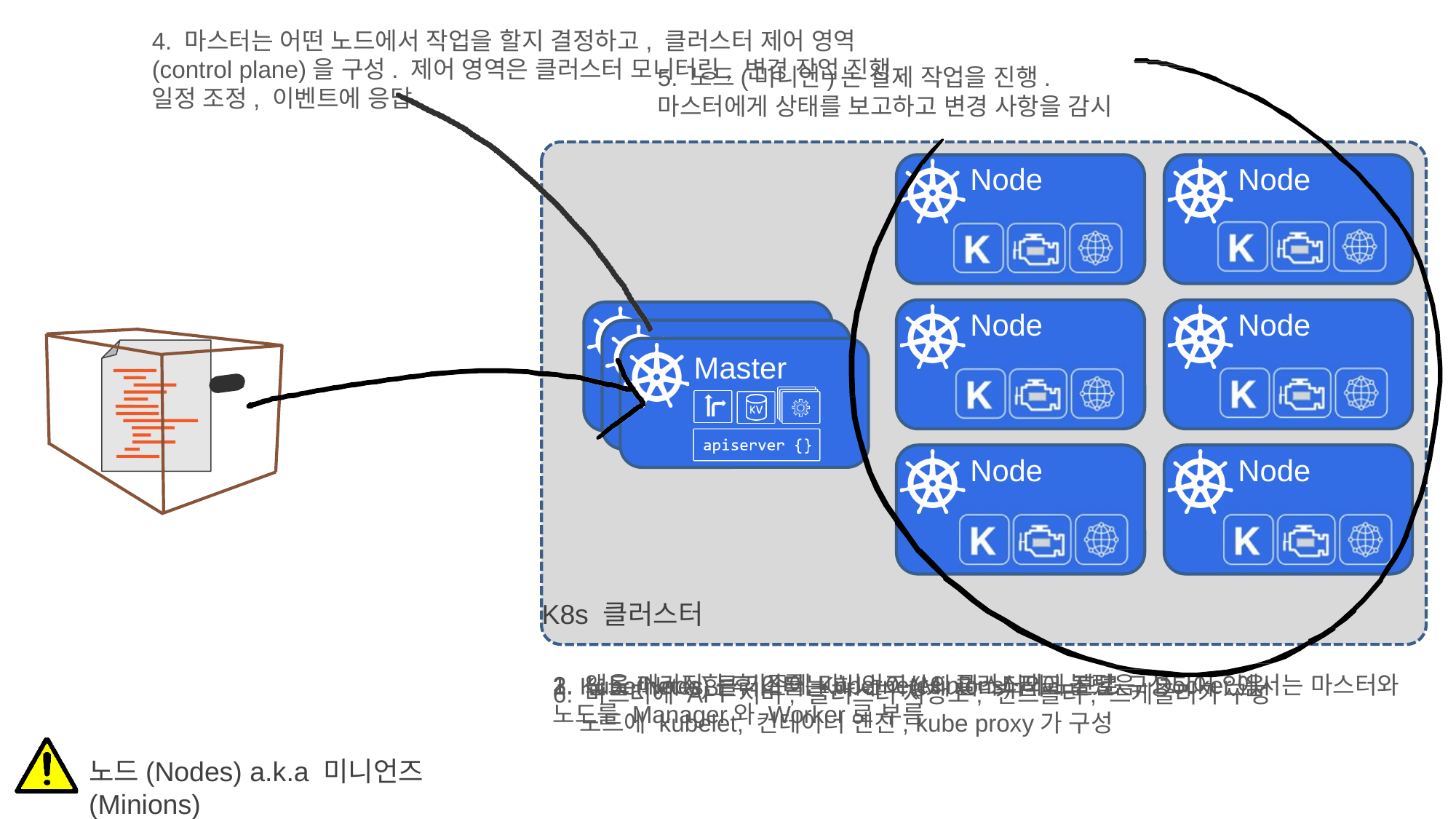

4. 마스터는 어떤 노드에서 작업을 할지 결정하고, 클러스터 제어 영역(control plane)을 구성. 제어 영역은 클러스터 모니터링, 변경 작업 진행, 일정 조정, 이벤트에 응답.
5. 노드(미니언)는 실제 작업을 진행. 마스터에게 상태를 보고하고 변경 사항을 감시

K8s 클러스터

Node

Node

Node

Node

Master

Master

Master

Node

Node

1. 앱을 패키징한 후 이를 Kubernetes 클러스터에 전달
3. 노드(Node)는 기존에 미니언즈(Minions)라고 불렀음. Docker에서는 마스터와 노드를 Manager와 Worker로 부름
2. Kubernetes 클러스터는 하나 이상의 마스터와 노드로 구성되어 있음
6. 마스터에 API 서버, 클러스터 저장소, 컨트롤러, 스케줄러가 구성
    노드에 kubelet, 컨테이너 엔진, kube proxy가 구성

노드(Nodes) a.k.a 미니언즈(Minions)